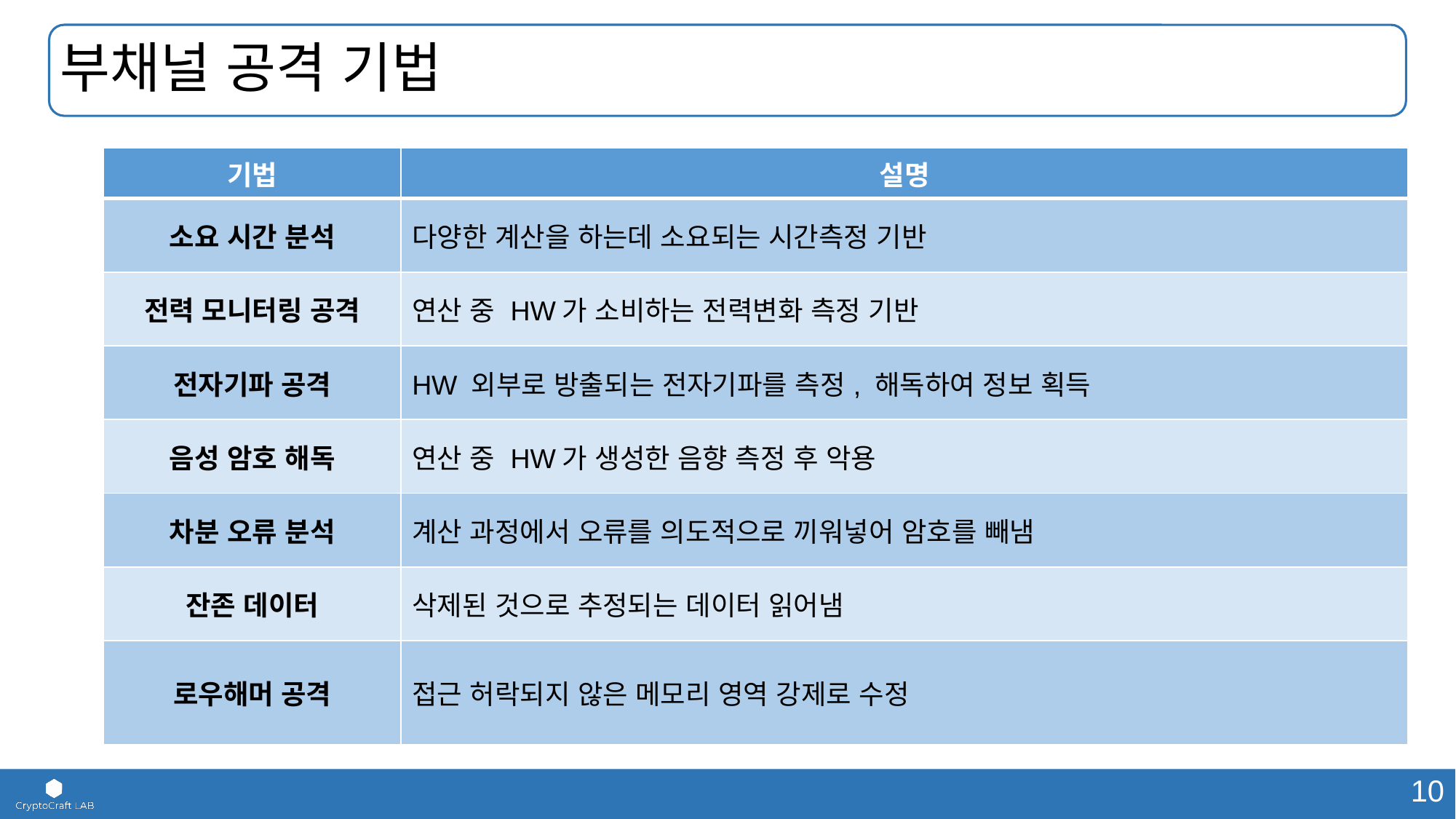

# 부채널 공격 기법

| 기법 | 설명 |
| --- | --- |
| 소요 시간 분석 | 다양한 계산을 하는데 소요되는 시간측정 기반 |
| 전력 모니터링 공격 | 연산 중 HW가 소비하는 전력변화 측정 기반 |
| 전자기파 공격 | HW 외부로 방출되는 전자기파를 측정, 해독하여 정보 획득 |
| 음성 암호 해독 | 연산 중 HW가 생성한 음향 측정 후 악용 |
| 차분 오류 분석 | 계산 과정에서 오류를 의도적으로 끼워넣어 암호를 빼냄 |
| 잔존 데이터 | 삭제된 것으로 추정되는 데이터 읽어냄 |
| 로우해머 공격 | 접근 허락되지 않은 메모리 영역 강제로 수정 |